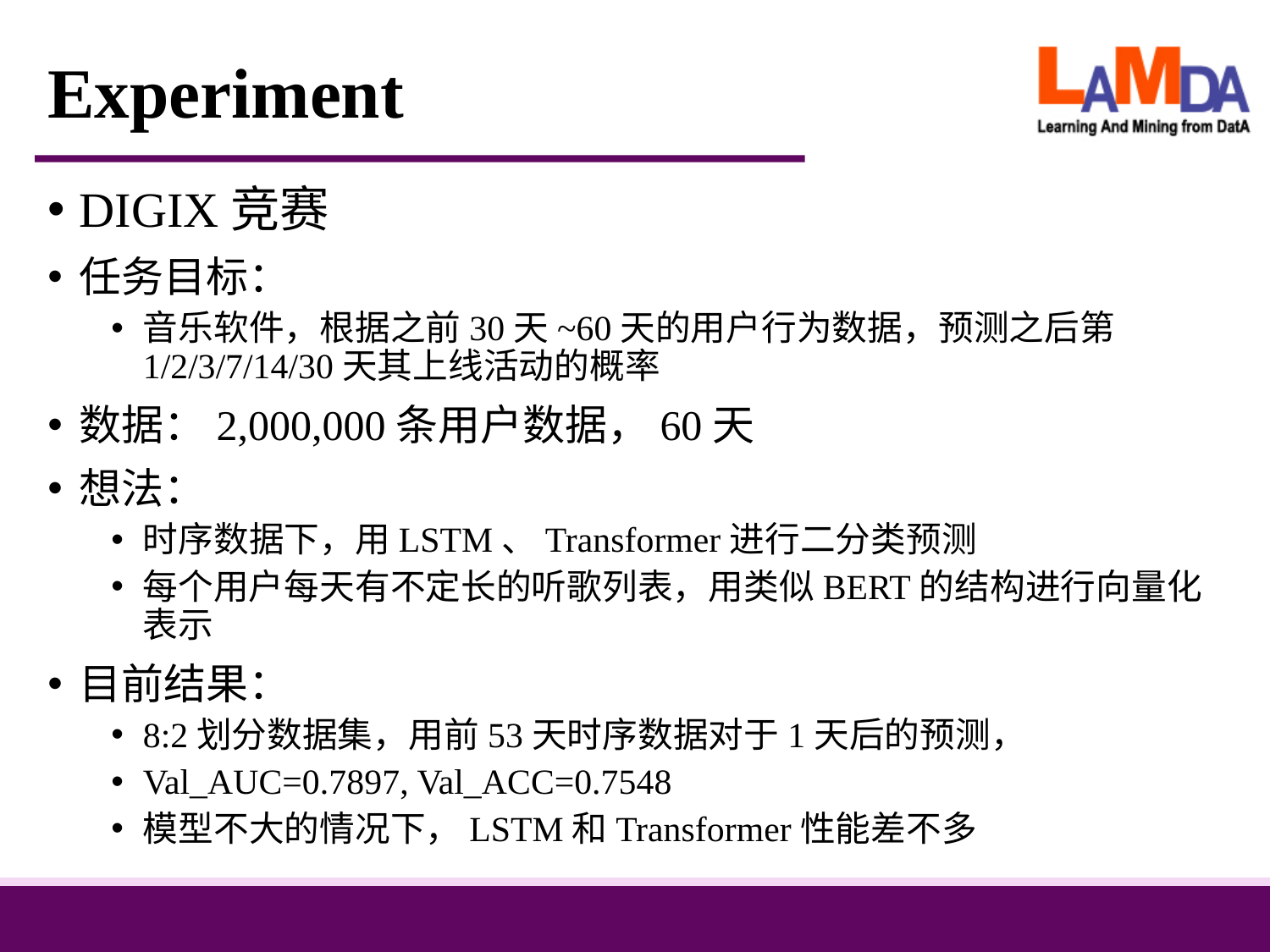

# Experiment
DIGIX竞赛
任务目标：
音乐软件，根据之前30天~60天的用户行为数据，预测之后第1/2/3/7/14/30天其上线活动的概率
数据：2,000,000条用户数据，60天
想法：
时序数据下，用LSTM、Transformer进行二分类预测
每个用户每天有不定长的听歌列表，用类似BERT的结构进行向量化表示
目前结果：
8:2划分数据集，用前53天时序数据对于1天后的预测，
Val_AUC=0.7897, Val_ACC=0.7548
模型不大的情况下，LSTM和Transformer性能差不多